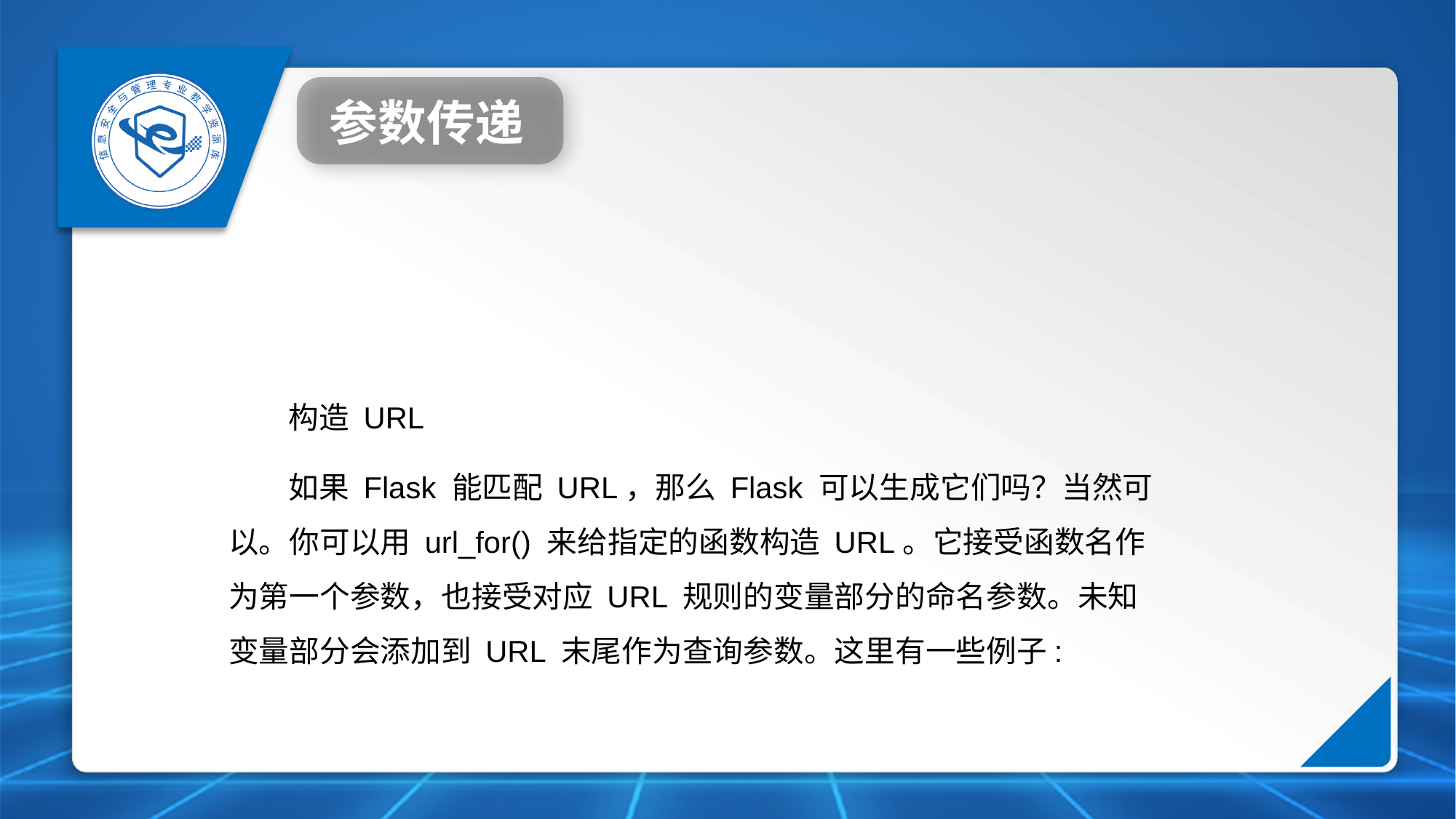

参数传递
构造 URL
如果 Flask 能匹配 URL，那么 Flask 可以生成它们吗？当然可以。你可以用 url_for() 来给指定的函数构造 URL。它接受函数名作为第一个参数，也接受对应 URL 规则的变量部分的命名参数。未知变量部分会添加到 URL 末尾作为查询参数。这里有一些例子: